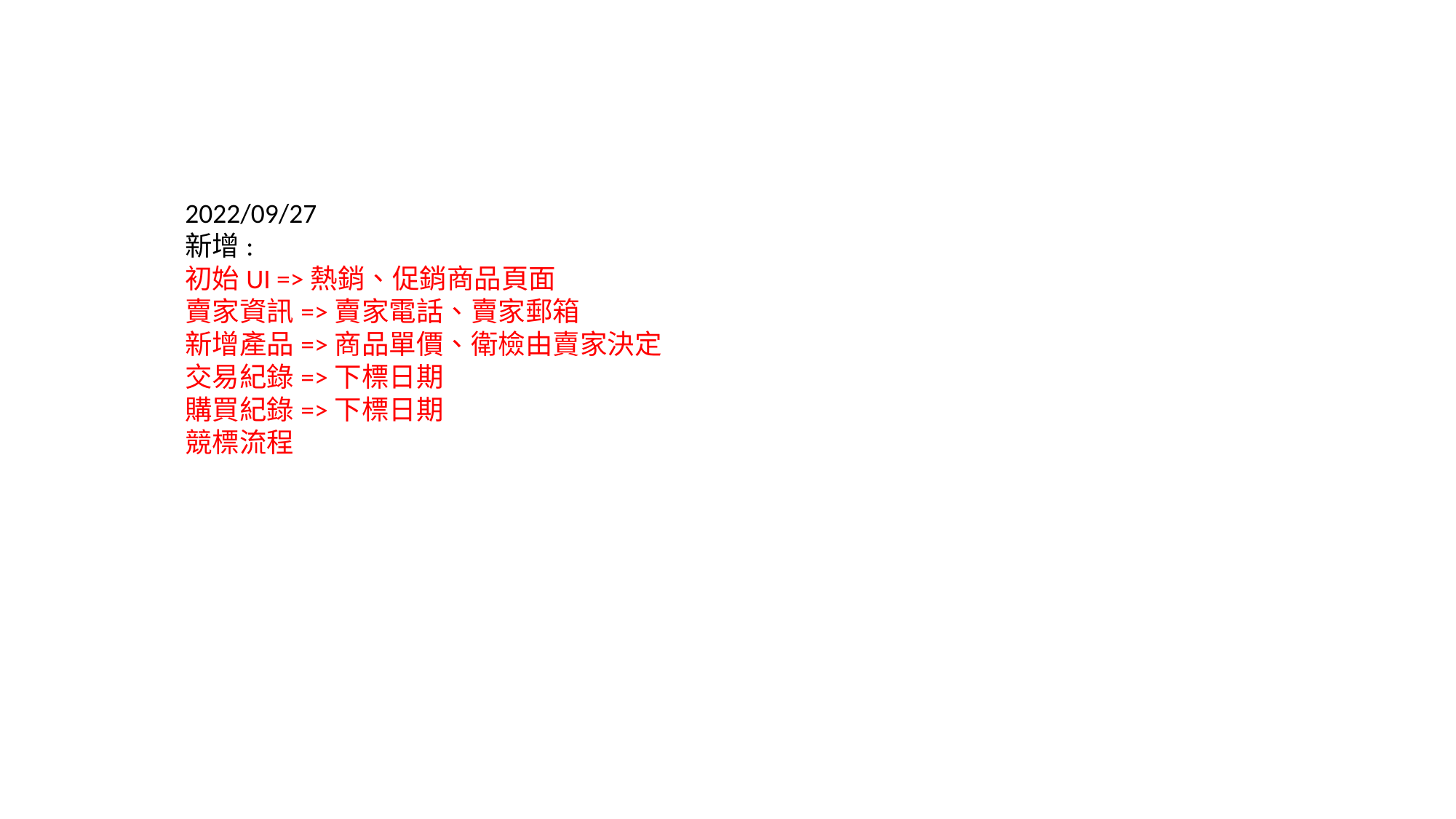

2022/09/27
新增:
初始UI =>熱銷、促銷商品頁面
賣家資訊=>賣家電話、賣家郵箱
新增產品=>商品單價、衛檢由賣家決定
交易紀錄=>下標日期
購買紀錄=>下標日期
競標流程